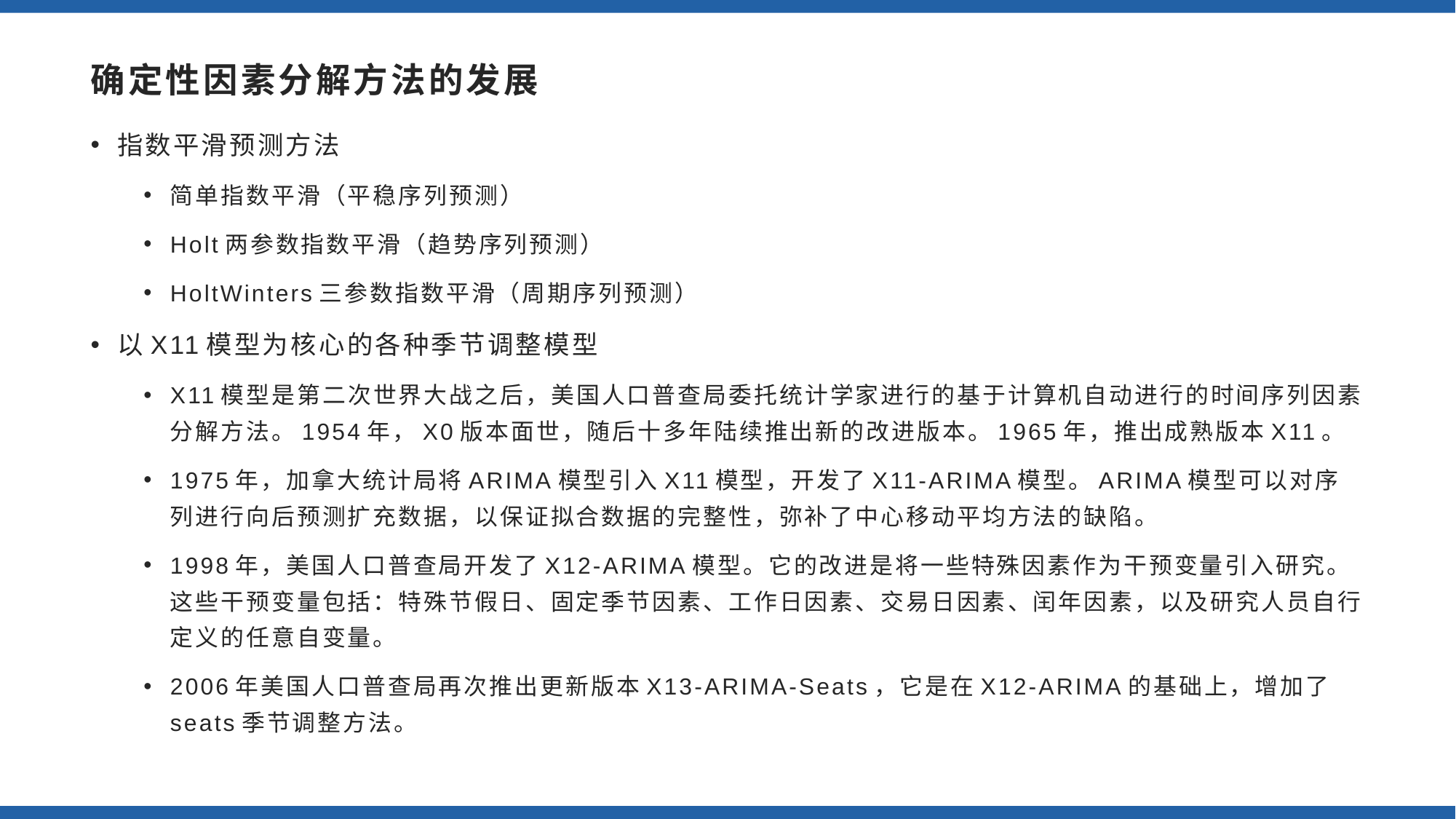

# 确定性因素分解方法的发展
指数平滑预测方法
简单指数平滑（平稳序列预测）
Holt两参数指数平滑（趋势序列预测）
HoltWinters三参数指数平滑（周期序列预测）
以X11模型为核心的各种季节调整模型
X11模型是第二次世界大战之后，美国人口普查局委托统计学家进行的基于计算机自动进行的时间序列因素分解方法。1954年，X0版本面世，随后十多年陆续推出新的改进版本。1965年，推出成熟版本X11。
1975年，加拿大统计局将ARIMA模型引入X11模型，开发了X11-ARIMA模型。ARIMA模型可以对序列进行向后预测扩充数据，以保证拟合数据的完整性，弥补了中心移动平均方法的缺陷。
1998年，美国人口普查局开发了X12-ARIMA模型。它的改进是将一些特殊因素作为干预变量引入研究。这些干预变量包括：特殊节假日、固定季节因素、工作日因素、交易日因素、闰年因素，以及研究人员自行定义的任意自变量。
2006年美国人口普查局再次推出更新版本X13-ARIMA-Seats，它是在X12-ARIMA的基础上，增加了seats季节调整方法。